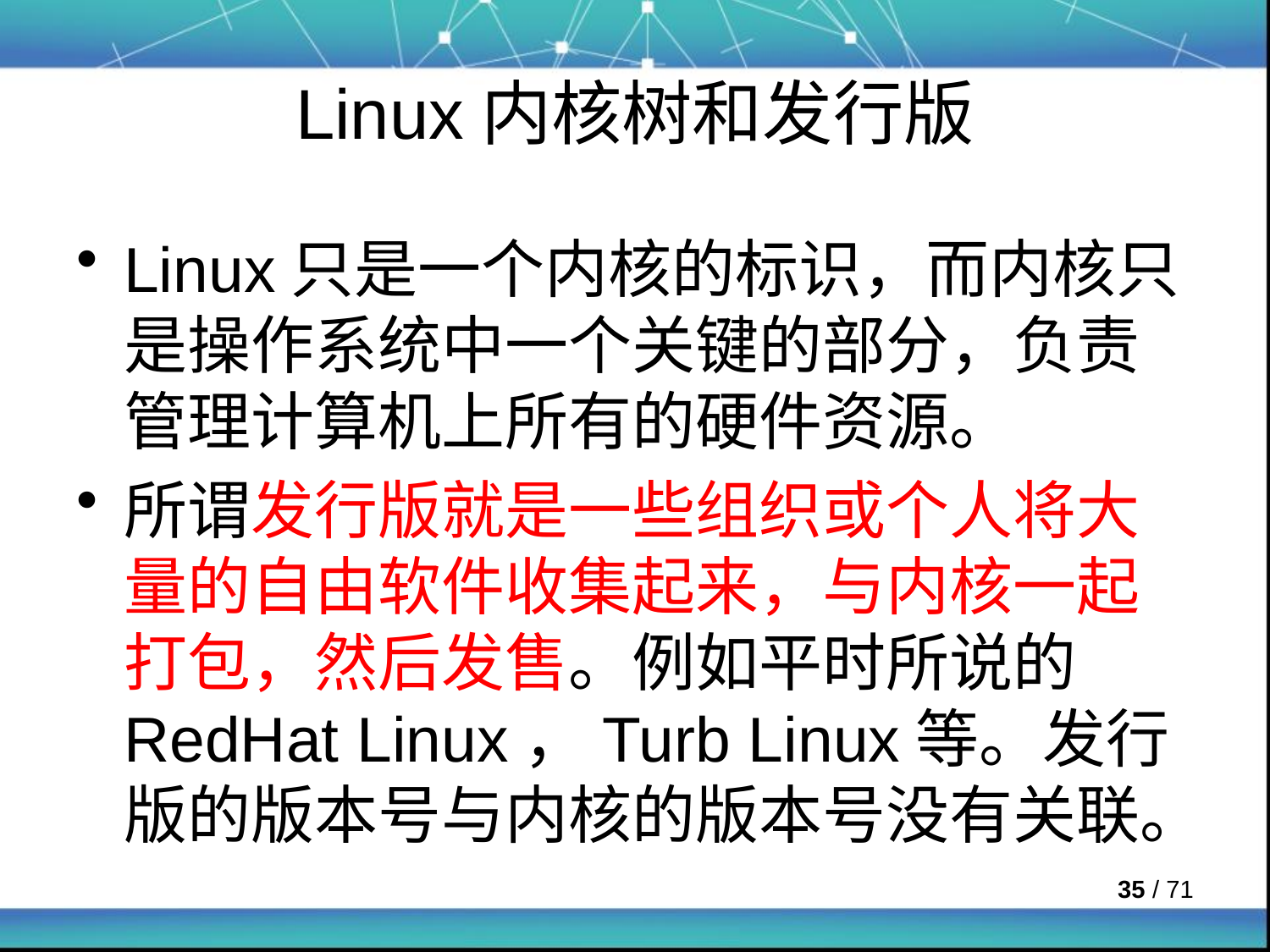

# Linux内核树和发行版
Linux只是一个内核的标识，而内核只是操作系统中一个关键的部分，负责管理计算机上所有的硬件资源。
所谓发行版就是一些组织或个人将大量的自由软件收集起来，与内核一起打包，然后发售。例如平时所说的RedHat Linux，Turb Linux等。发行版的版本号与内核的版本号没有关联。
35 / 71